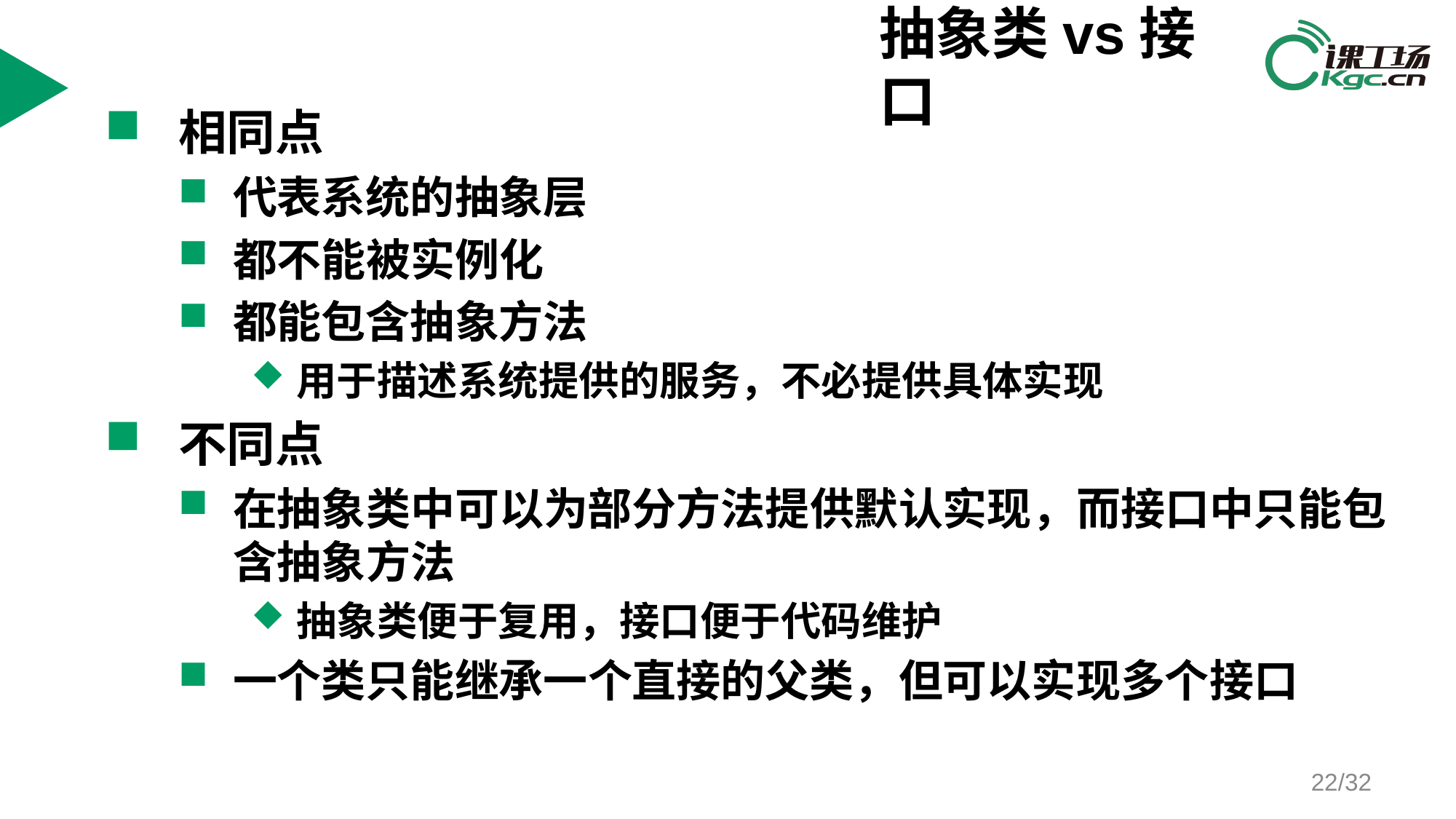

# 抽象类vs接口
相同点
代表系统的抽象层
都不能被实例化
都能包含抽象方法
用于描述系统提供的服务，不必提供具体实现
不同点
在抽象类中可以为部分方法提供默认实现，而接口中只能包含抽象方法
抽象类便于复用，接口便于代码维护
一个类只能继承一个直接的父类，但可以实现多个接口
22/32